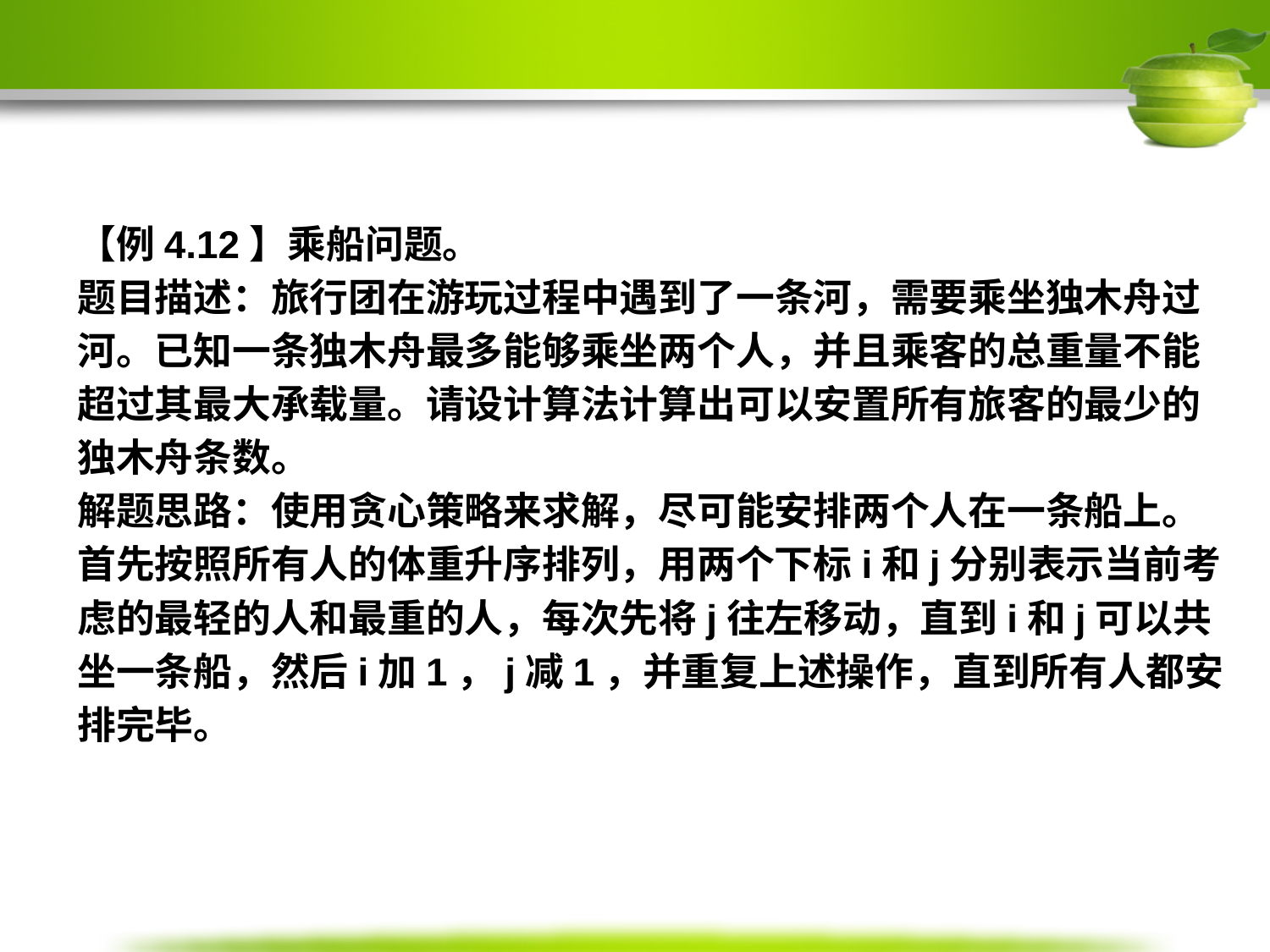

【例4.12】乘船问题。
题目描述：旅行团在游玩过程中遇到了一条河，需要乘坐独木舟过河。已知一条独木舟最多能够乘坐两个人，并且乘客的总重量不能超过其最大承载量。请设计算法计算出可以安置所有旅客的最少的独木舟条数。
解题思路：使用贪心策略来求解，尽可能安排两个人在一条船上。首先按照所有人的体重升序排列，用两个下标i和j分别表示当前考虑的最轻的人和最重的人，每次先将j往左移动，直到i和j可以共坐一条船，然后i加1，j减1，并重复上述操作，直到所有人都安排完毕。